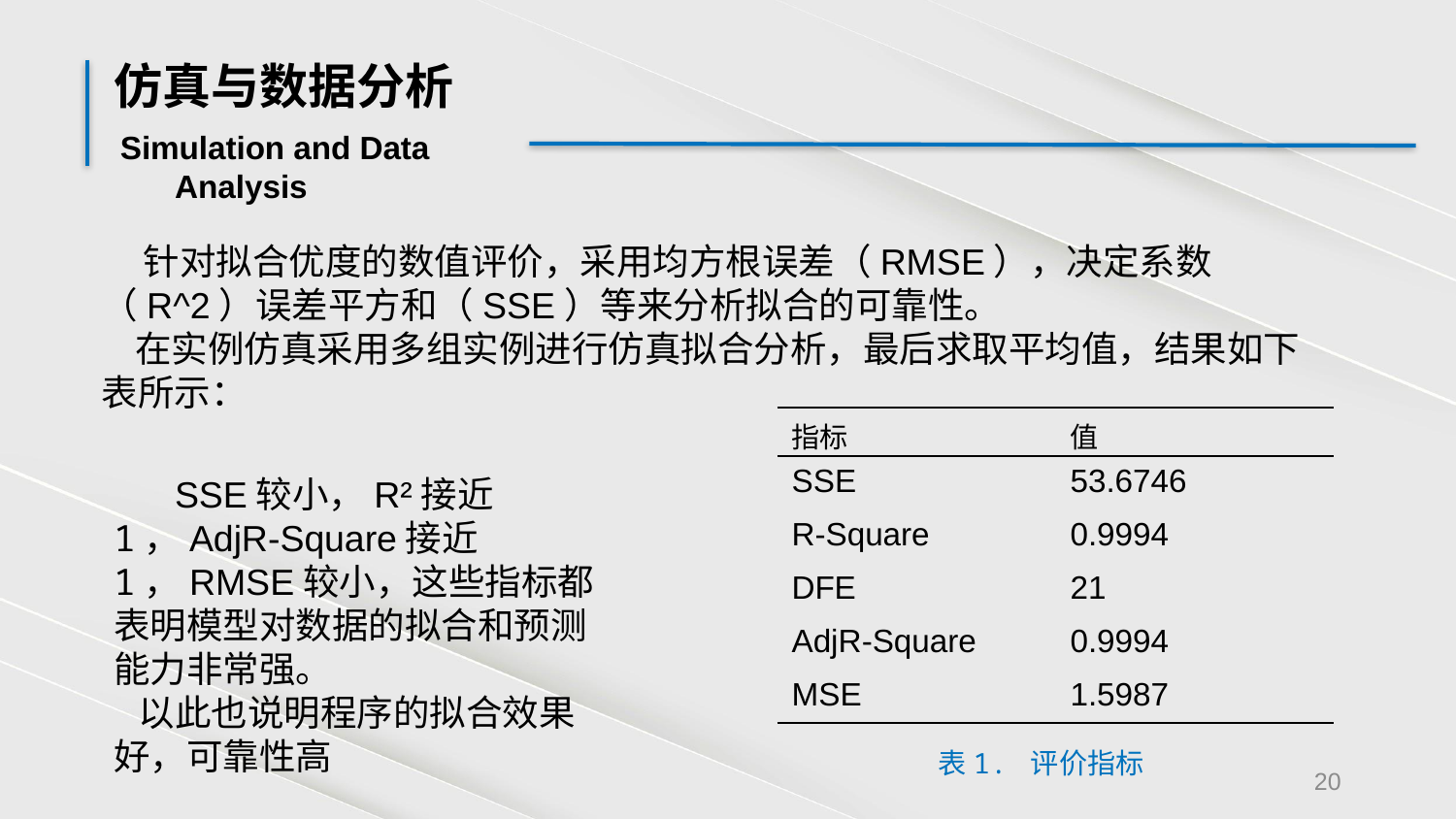

# 仿真与数据分析
Simulation and Data Analysis
    针对拟合优度的数值评价，采用均方根误差（RMSE），决定系数（R^2）误差平方和（SSE）等来分析拟合的可靠性。
   在实例仿真采用多组实例进行仿真拟合分析，最后求取平均值，结果如下表所示：
| 指标 | 值 |
| --- | --- |
| SSE | 53.6746 |
| R-Square | 0.9994 |
| DFE | 21 |
| AdjR-Square | 0.9994 |
| MSE | 1.5987 |
      SSE较小，R²接近1，AdjR-Square接近1，RMSE较小，这些指标都表明模型对数据的拟合和预测能力非常强。
  以此也说明程序的拟合效果好，可靠性高
表1. 评价指标
20